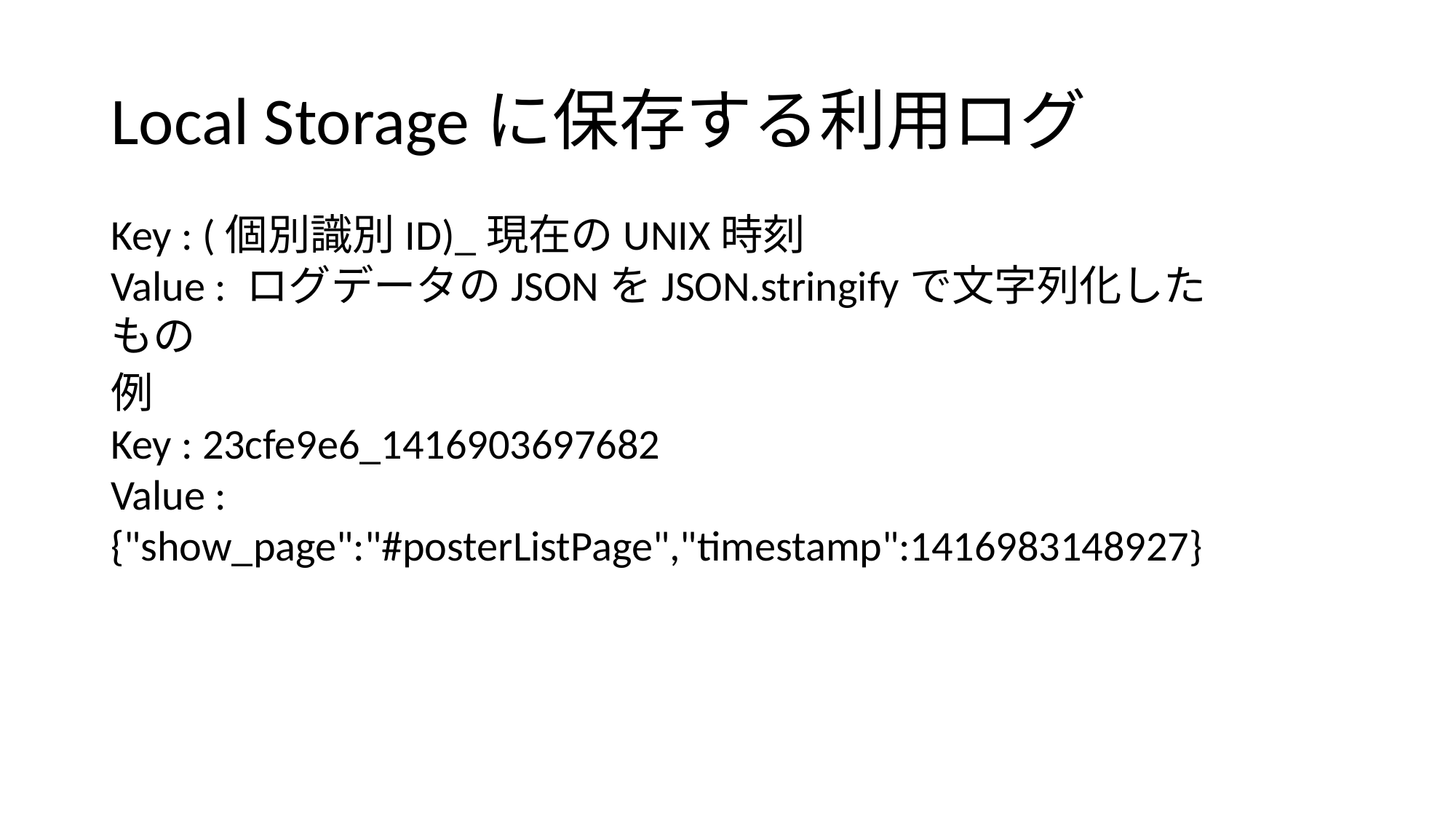

# Local Storageに保存する利用ログ
Key : (個別識別ID)_現在のUNIX時刻
Value : ログデータのJSONをJSON.stringifyで文字列化したもの
例
Key : 23cfe9e6_1416903697682
Value : {"show_page":"#posterListPage","timestamp":1416983148927}